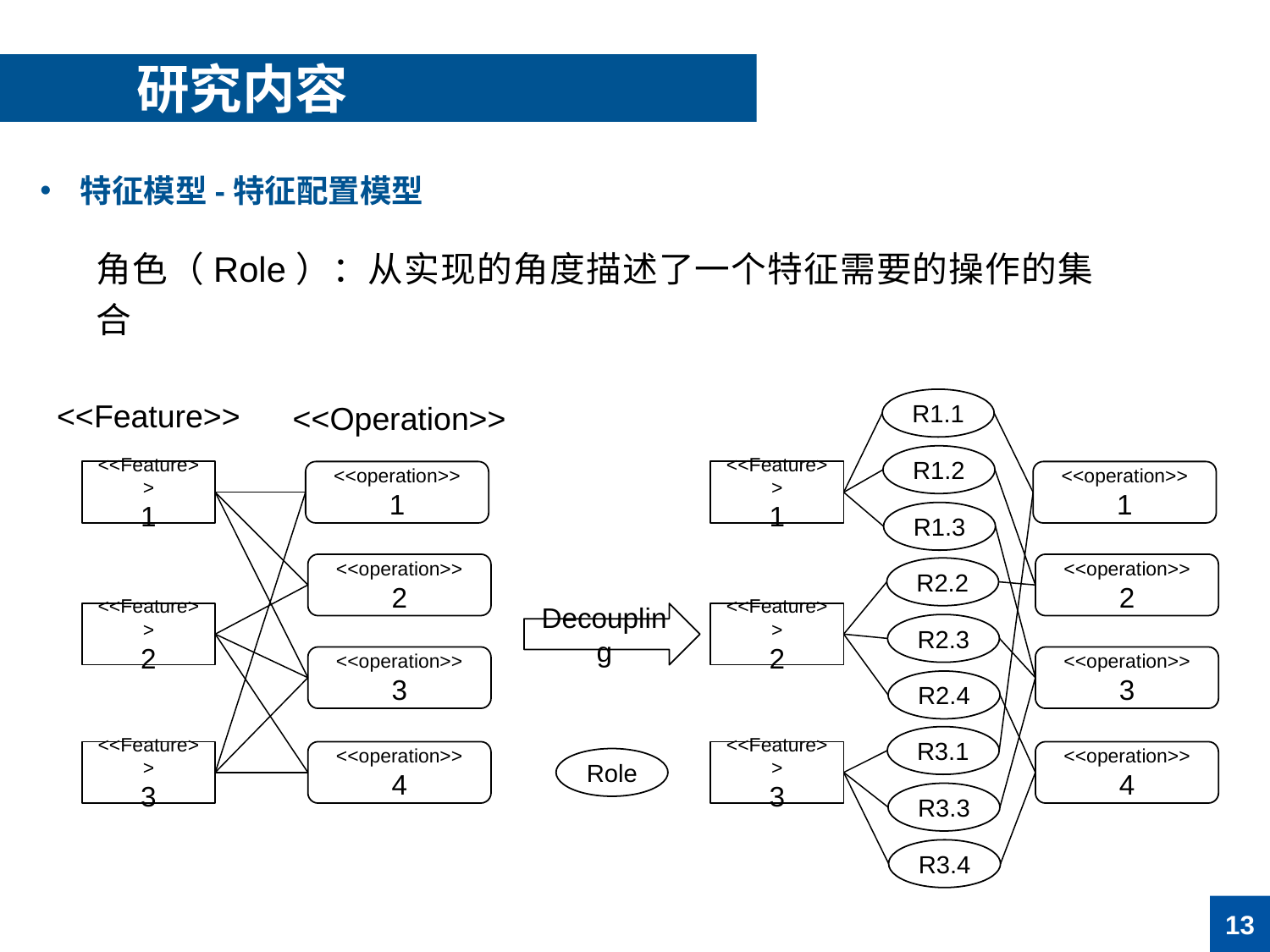

研究内容
特征模型-特征配置模型
角色（Role）：从实现的角度描述了一个特征需要的操作的集合
R1.1
<<Feature>>
<<Operation>>
<<Feature>>
1
<<operation>>
1
<<operation>>
2
<<Feature>>
2
<<operation>>
3
<<Feature>>
3
<<operation>>
4
R1.2
<<Feature>>
1
<<operation>>
1
R1.3
<<operation>>
2
R2.2
Decoupling
<<Feature>>
2
R2.3
<<operation>>
3
R2.4
R3.1
<<Feature>>
3
<<operation>>
4
Role
R3.3
R3.4
13